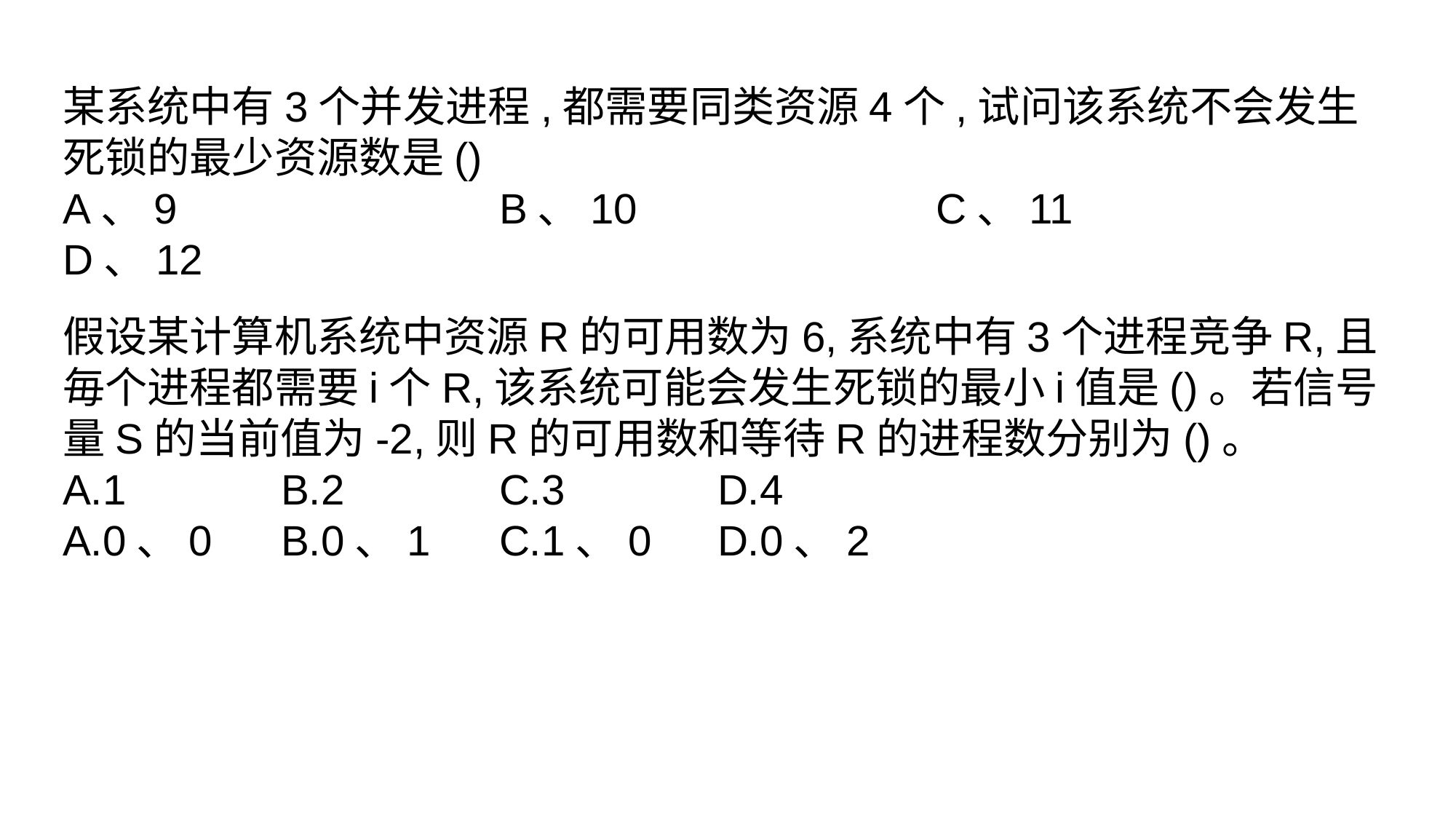

某系统中有3个并发进程,都需要同类资源4个,试问该系统不会发生死锁的最少资源数是()
A、9			B、10			C、11			D、12
假设某计算机系统中资源R的可用数为6,系统中有3个进程竞争R,且毎个进程都需要i个R,该系统可能会发生死锁的最小i值是()。若信号量S的当前值为-2,则R的可用数和等待R的进程数分别为()。
A.1		B.2		C.3		D.4
A.0、0	B.0、1	C.1、0	D.0、2